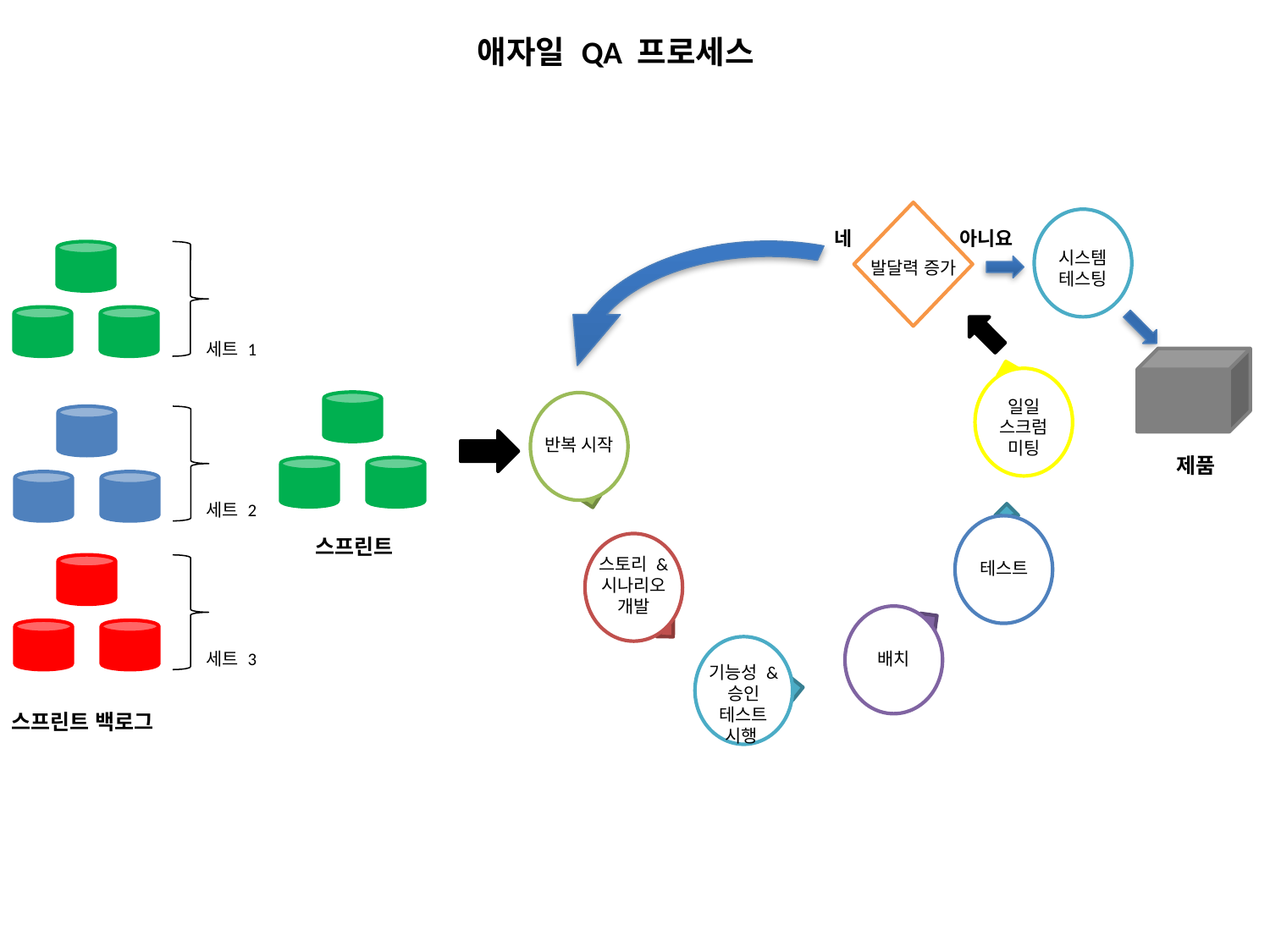

애자일 QA 프로세스

네
아니요

시스템 테스팅

발달력 증가

세트 1

일일 스크럼 미팅

반복 시작

제품

세트 2

스프린트

스토리 & 시나리오 개발
테스트

배치
세트 3
기능성 & 승인 테스트 시행

스프린트 백로그